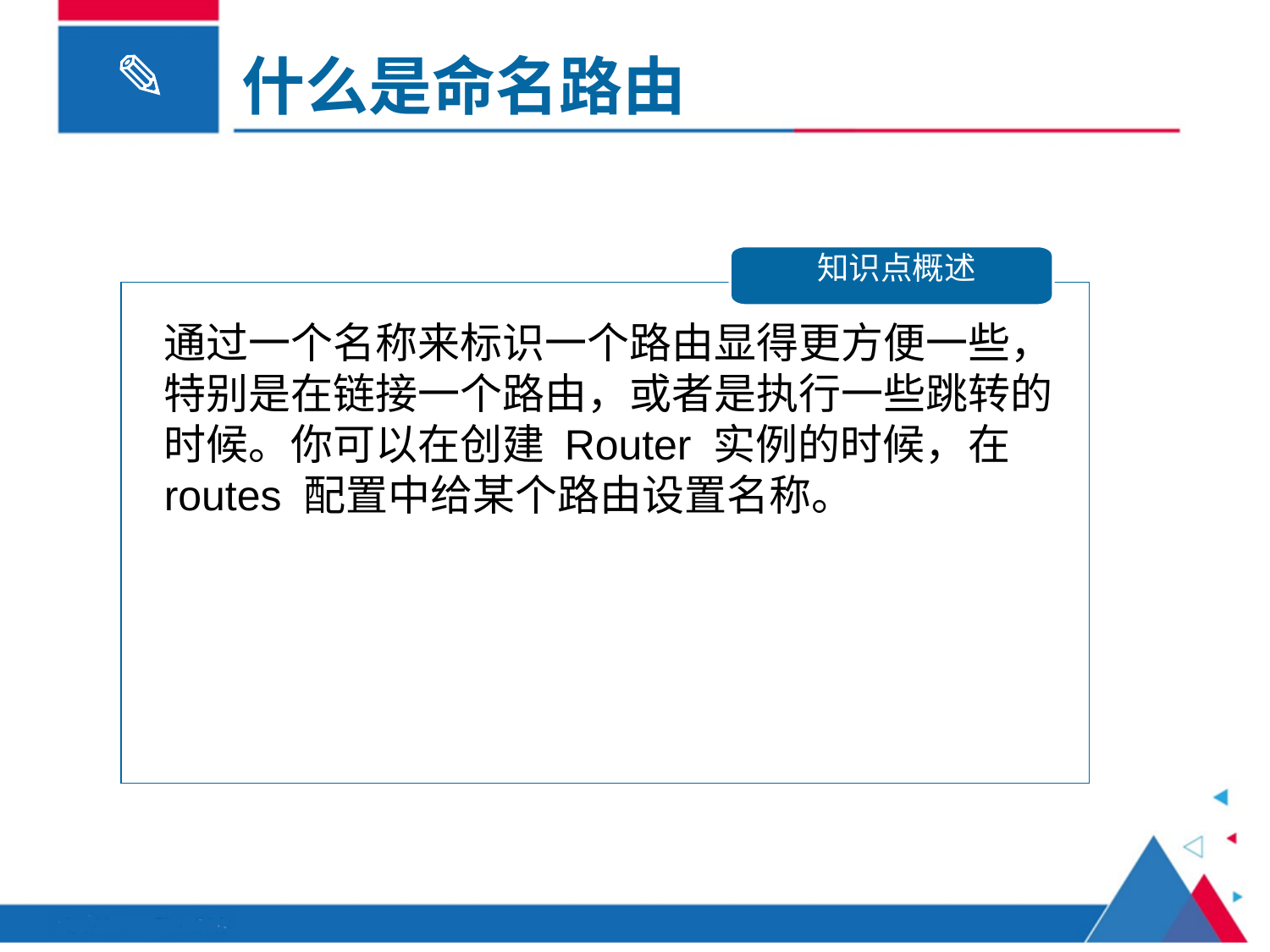

什么是命名路由
知识点概述

通过一个名称来标识一个路由显得更方便一些，特别是在链接一个路由，或者是执行一些跳转的时候。你可以在创建 Router 实例的时候，在 routes 配置中给某个路由设置名称。